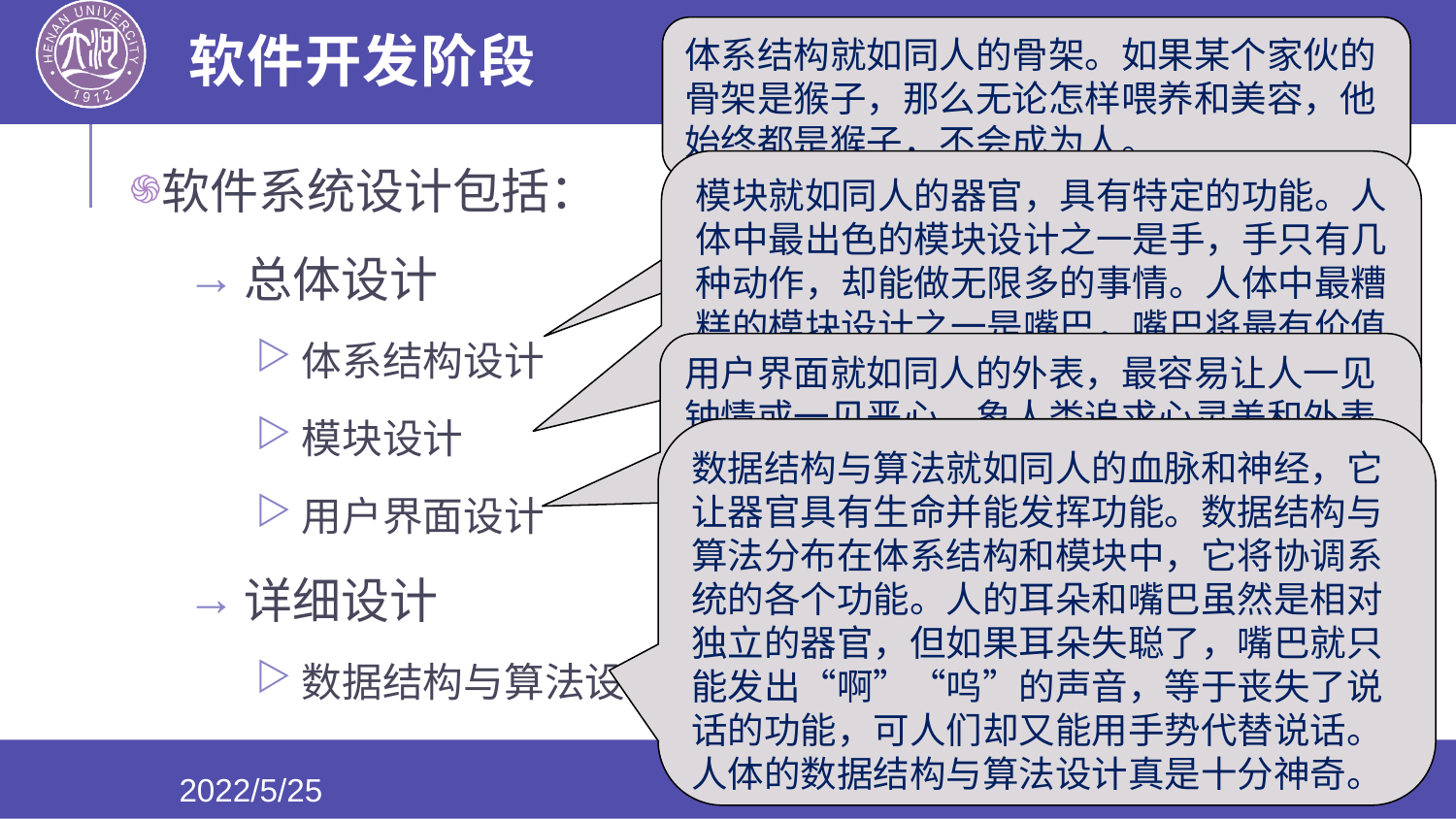

# 软件开发阶段
体系结构就如同人的骨架。如果某个家伙的骨架是猴子，那么无论怎样喂养和美容，他始终都是猴子，不会成为人。
软件系统设计包括：
总体设计
体系结构设计
模块设计
用户界面设计
详细设计
数据结构与算法设计
模块就如同人的器官，具有特定的功能。人体中最出色的模块设计之一是手，手只有几种动作，却能做无限多的事情。人体中最糟糕的模块设计之一是嘴巴，嘴巴将最有价值但毫无相干的几种功能如吃饭、说话混为一体，使之无法并行处理，真乃人类之不幸。
用户界面就如同人的外表，最容易让人一见钟情或一见恶心。象人类追求心灵美和外表美那样，软件系统也追求（内在的）功能强大和（外表的）界面友好。
数据结构与算法就如同人的血脉和神经，它让器官具有生命并能发挥功能。数据结构与算法分布在体系结构和模块中，它将协调系统的各个功能。人的耳朵和嘴巴虽然是相对独立的器官，但如果耳朵失聪了，嘴巴就只能发出“啊”“呜”的声音，等于丧失了说话的功能，可人们却又能用手势代替说话。人体的数据结构与算法设计真是十分神奇。
2022/5/25
软件工程
4